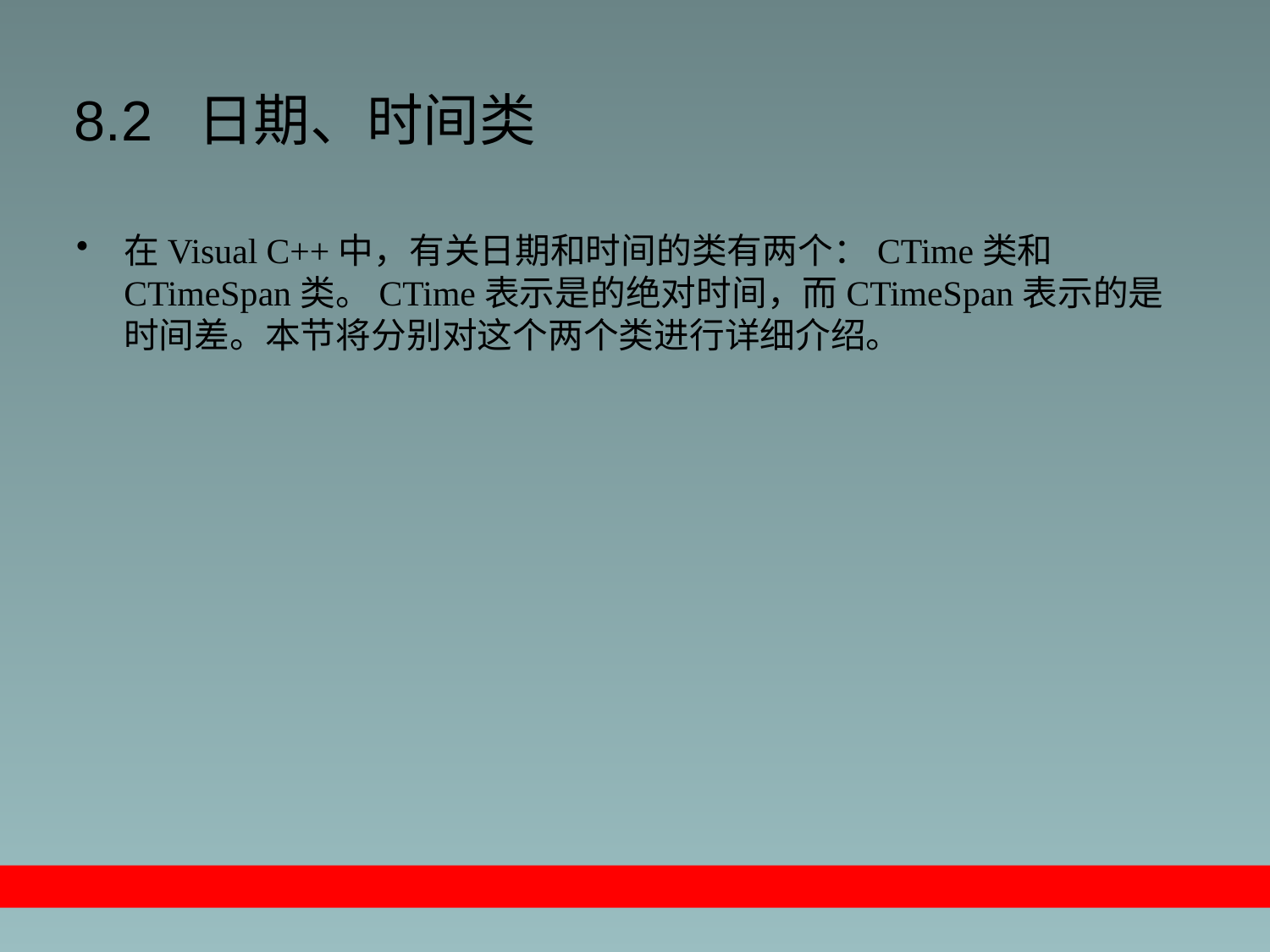

# 8.2  日期、时间类
在Visual C++中，有关日期和时间的类有两个：CTime类和CTimeSpan类。CTime表示是的绝对时间，而CTimeSpan表示的是时间差。本节将分别对这个两个类进行详细介绍。